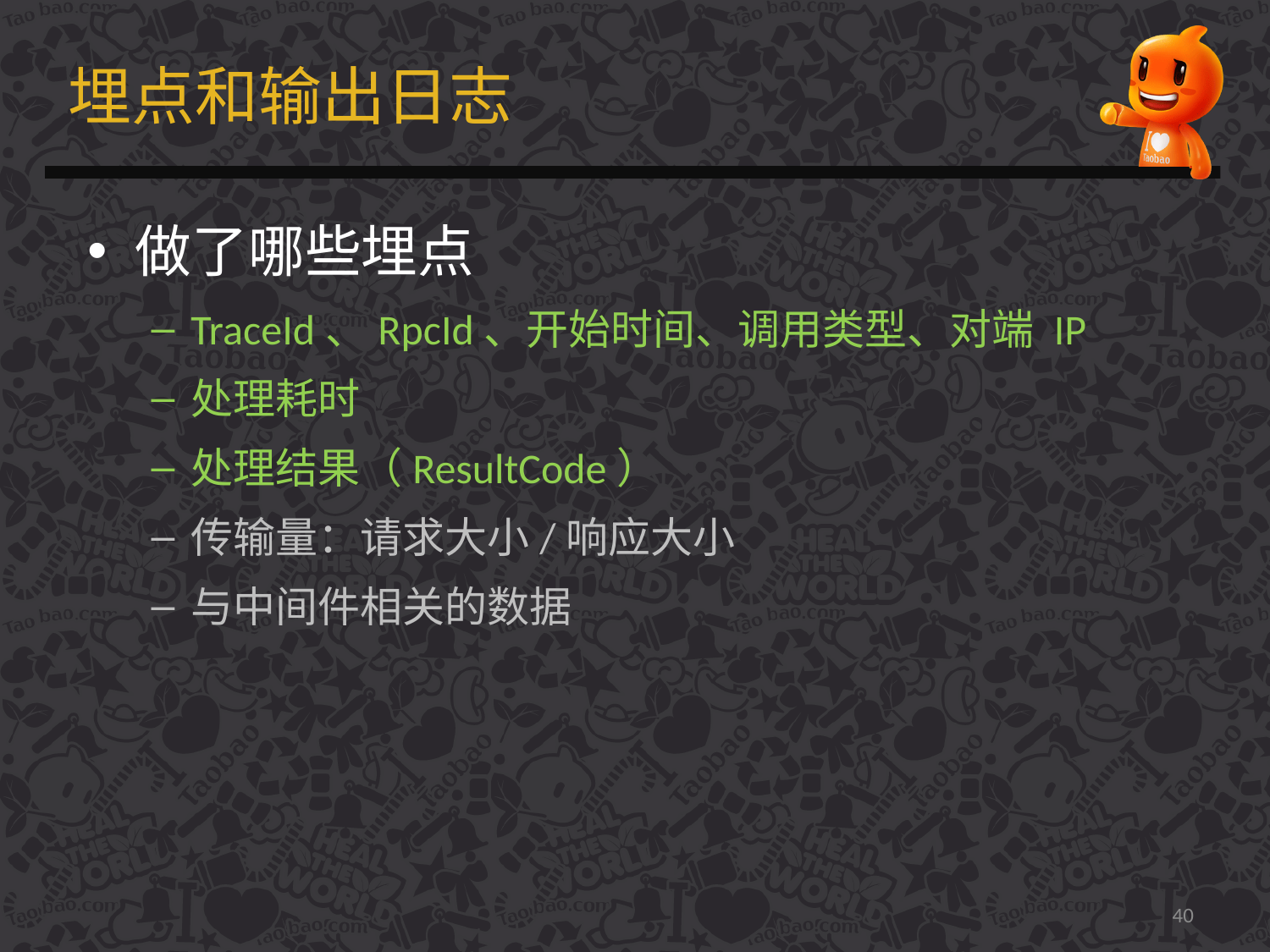

# 埋点和输出日志
做了哪些埋点
TraceId、RpcId、开始时间、调用类型、对端 IP
处理耗时
处理结果（ResultCode）
传输量：请求大小/响应大小
与中间件相关的数据
40